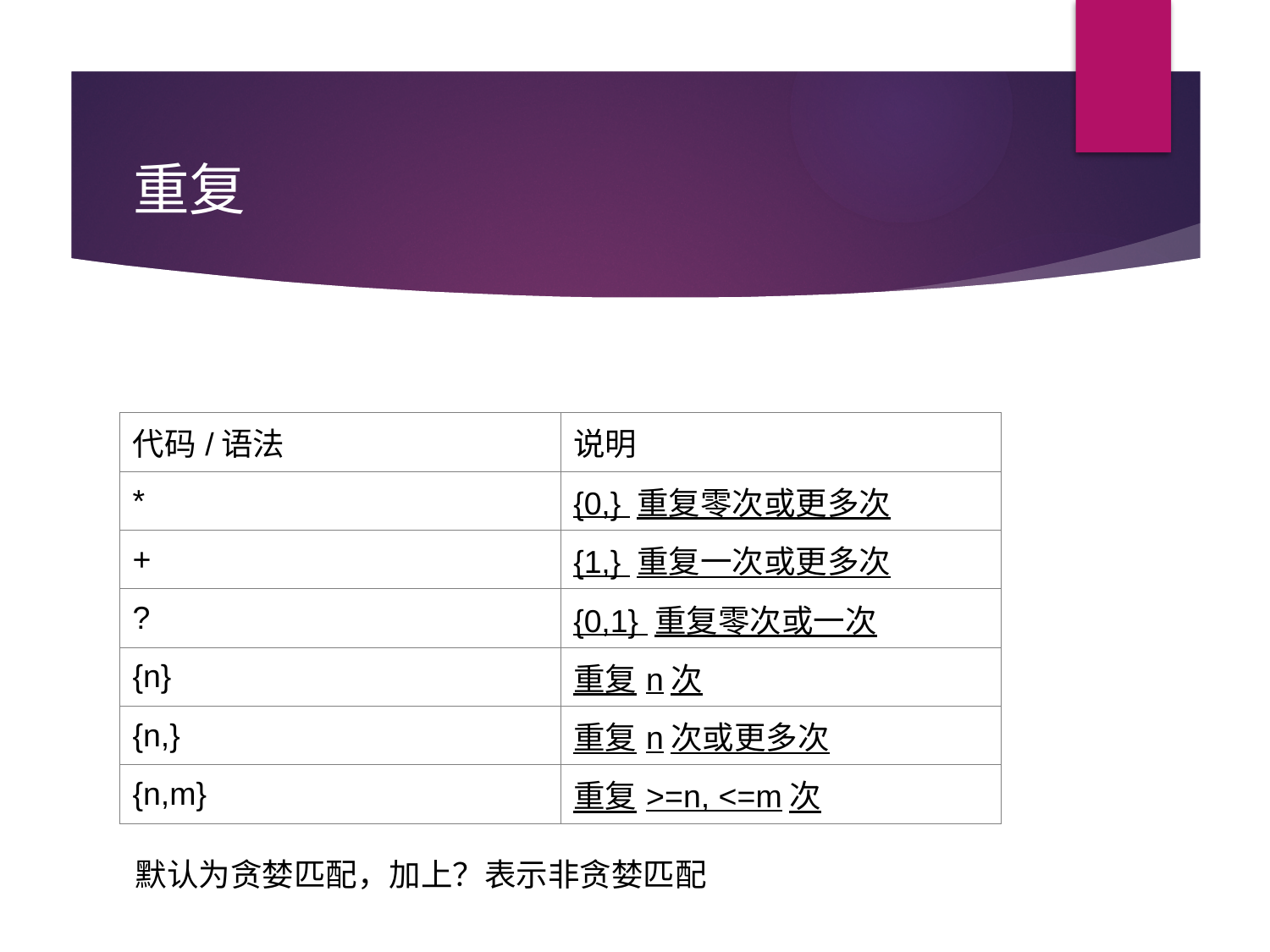

# 重复
| 代码/语法 | 说明 |
| --- | --- |
| \* | {0,} 重复零次或更多次 |
| + | {1,} 重复一次或更多次 |
| ? | {0,1} 重复零次或一次 |
| {n} | 重复n次 |
| {n,} | 重复n次或更多次 |
| {n,m} | 重复>=n, <=m次 |
默认为贪婪匹配，加上？表示非贪婪匹配